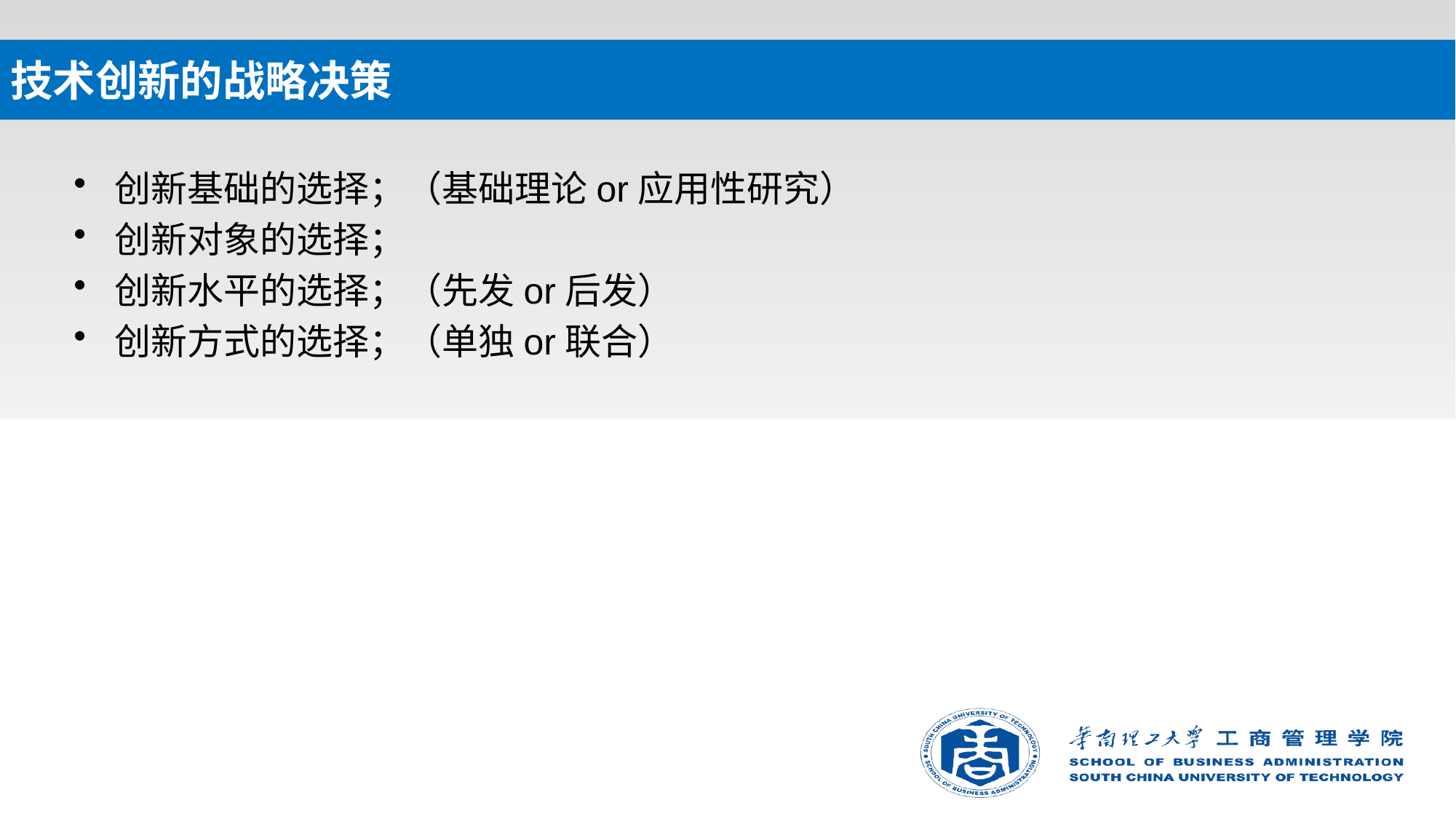

# 技术创新的战略决策
创新基础的选择；（基础理论or应用性研究）
创新对象的选择；
创新水平的选择；（先发or后发）
创新方式的选择；（单独or联合）